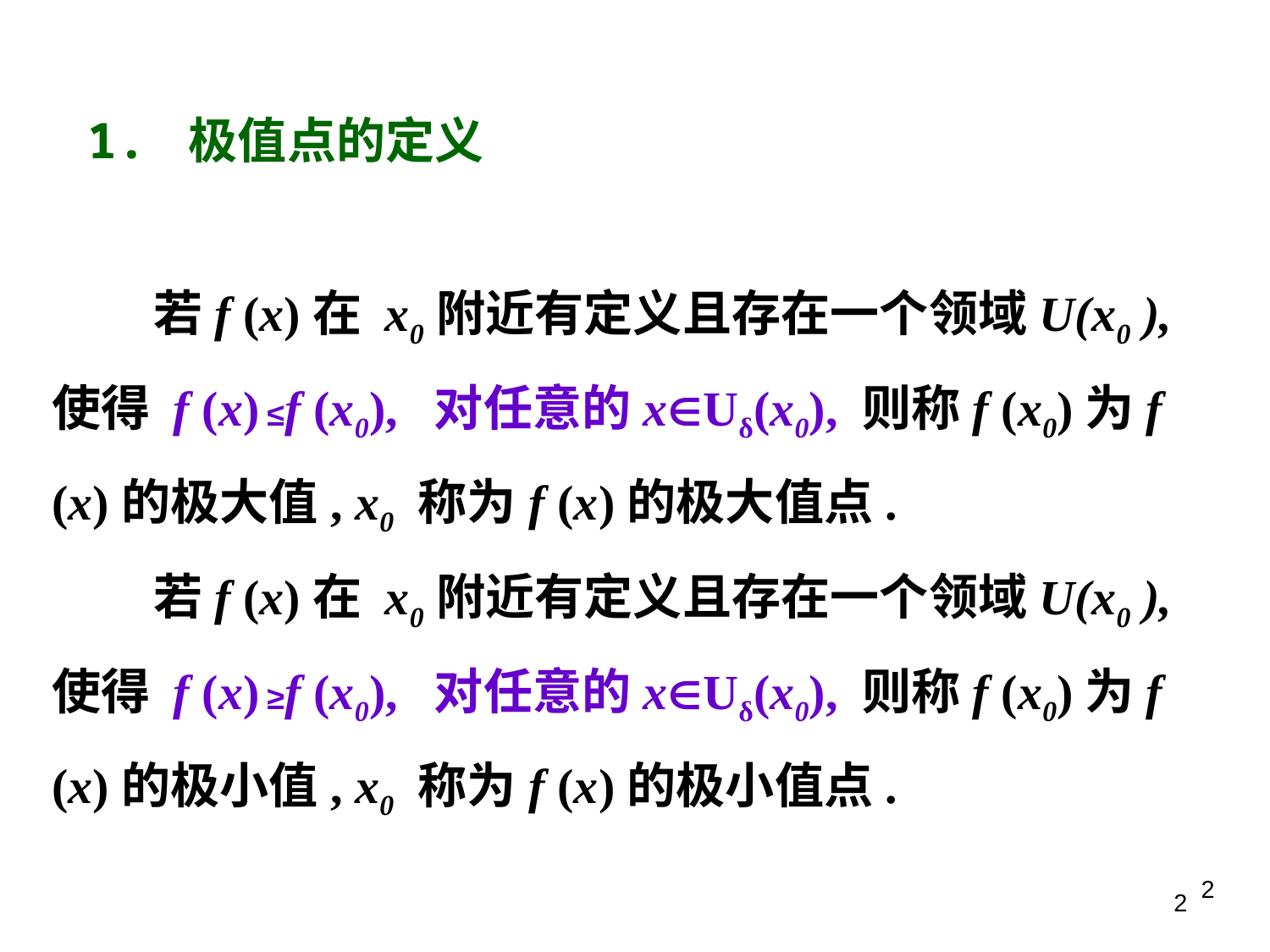

1. 极值点的定义

        若f (x)在 x0附近有定义且存在一个领域U(x0 ),使得 f (x) ≤f (x0),  对任意的x∈Uδ(x0), 则称f (x0)为f (x)的极大值, x0 称为f (x)的极大值点.
        若f (x)在 x0附近有定义且存在一个领域U(x0 ),使得 f (x) ≥f (x0),  对任意的x∈Uδ(x0), 则称f (x0)为f (x)的极小值, x0 称为f (x)的极小值点.
2
2